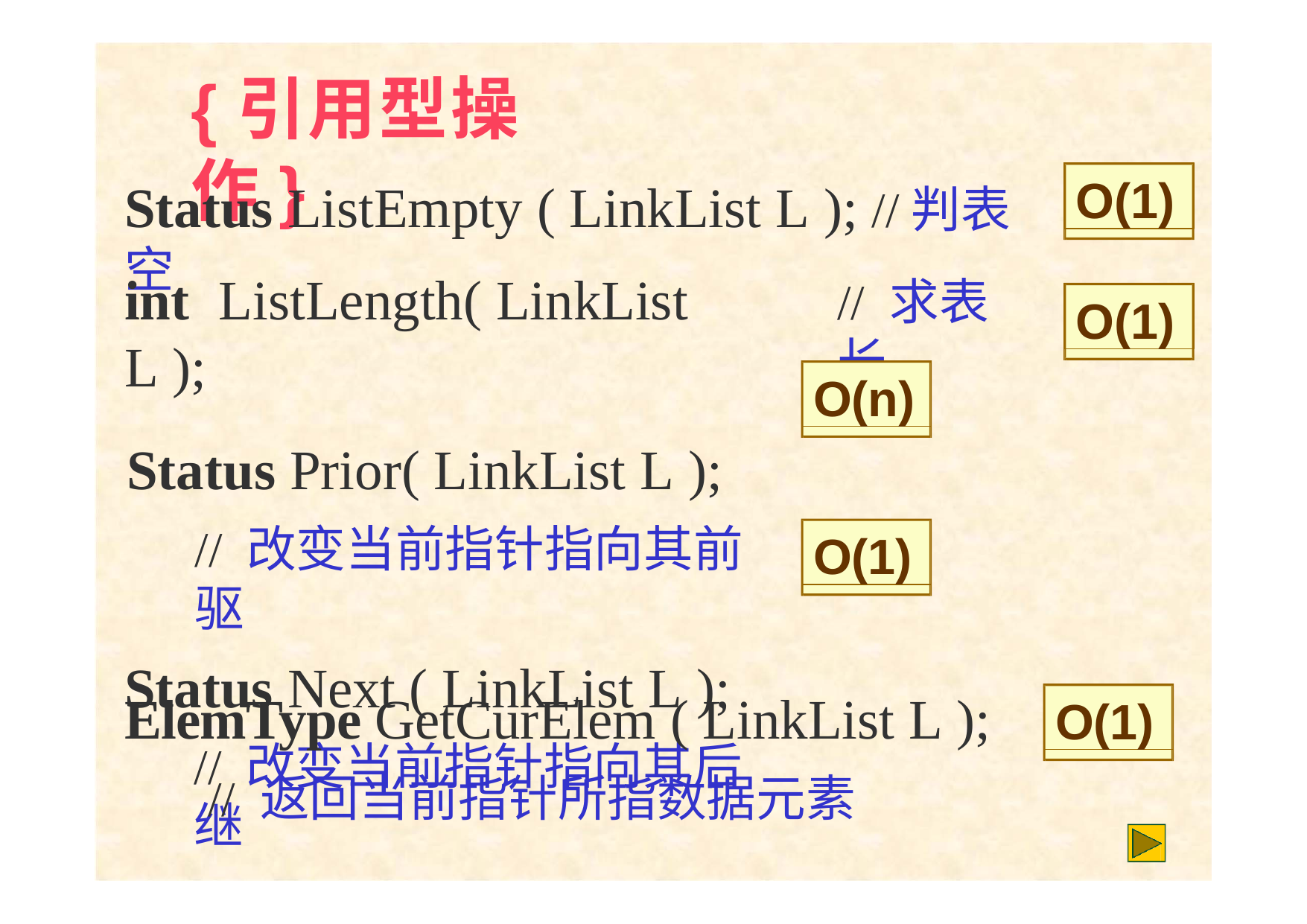

# {引用型操作}

O(1)

Status ListEmpty ( LinkList L ); //判表空
int	ListLength( LinkList L );
Status Prior( LinkList L );
// 改变当前指针指向其前驱
Status Next ( LinkList L );
// 改变当前指针指向其后继
// 求表长

O(1)

O(n)

O(1)

ElemType GetCurElem ( LinkList L );
// 返回当前指针所指数据元素

O(1)